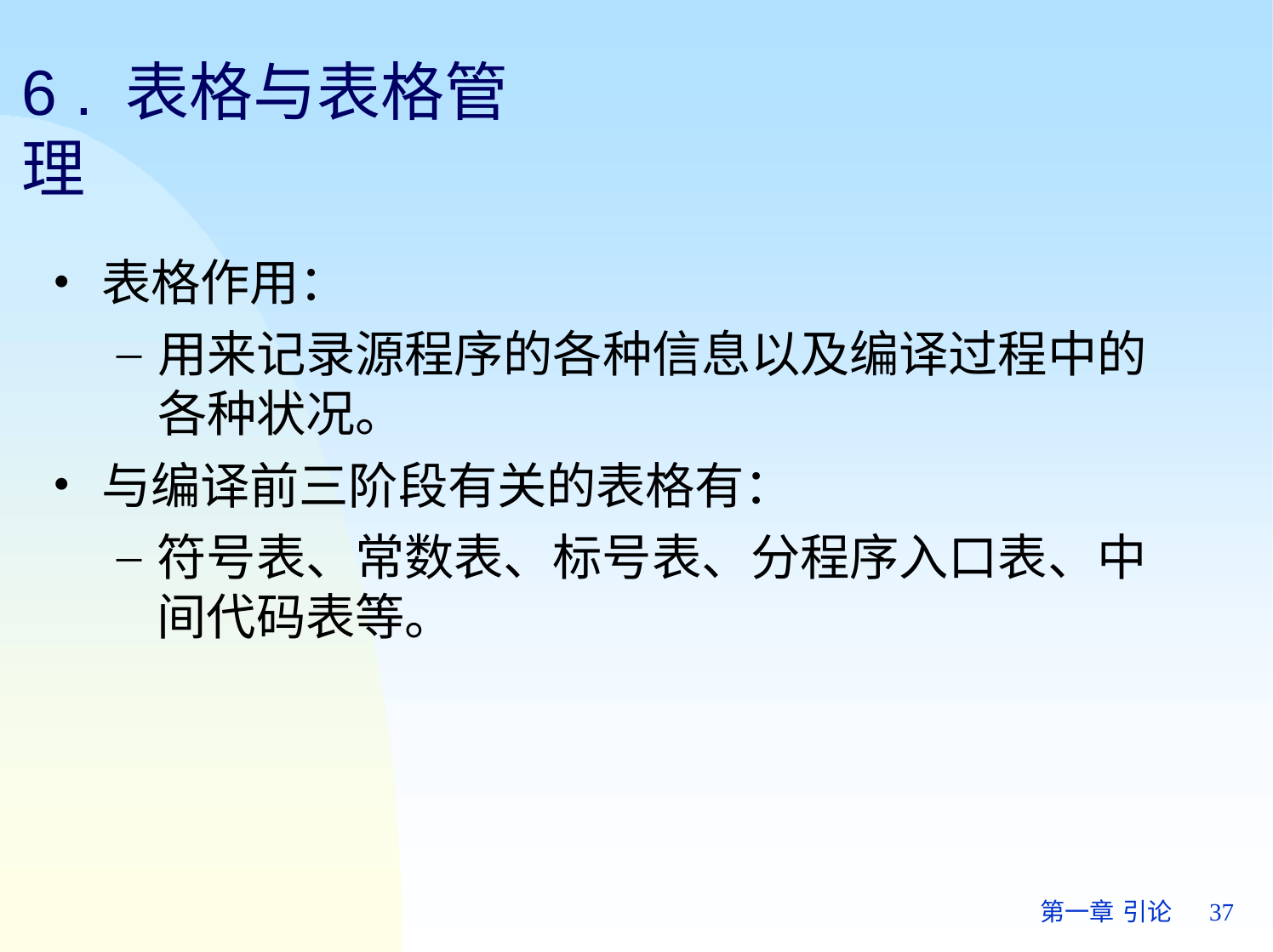

# 6 . 表格与表格管理
表格作用：
用来记录源程序的各种信息以及编译过程中的 各种状况。
与编译前三阶段有关的表格有：
符号表、常数表、标号表、分程序入口表、中 间代码表等。
第一章 引论	37